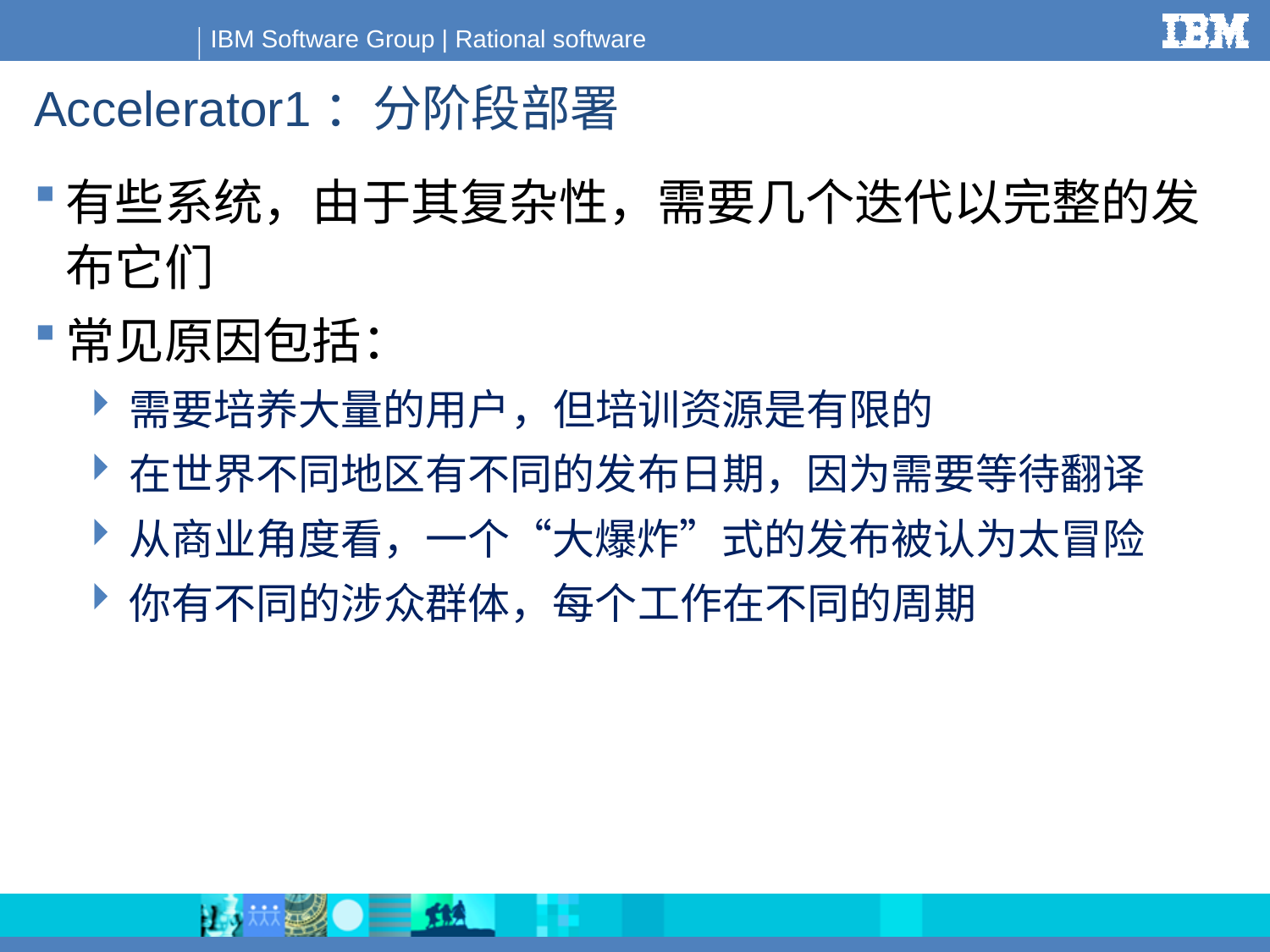

# Accelerator1：分阶段部署
有些系统，由于其复杂性，需要几个迭代以完整的发布它们
常见原因包括：
需要培养大量的用户，但培训资源是有限的
在世界不同地区有不同的发布日期，因为需要等待翻译
从商业角度看，一个“大爆炸”式的发布被认为太冒险
你有不同的涉众群体，每个工作在不同的周期